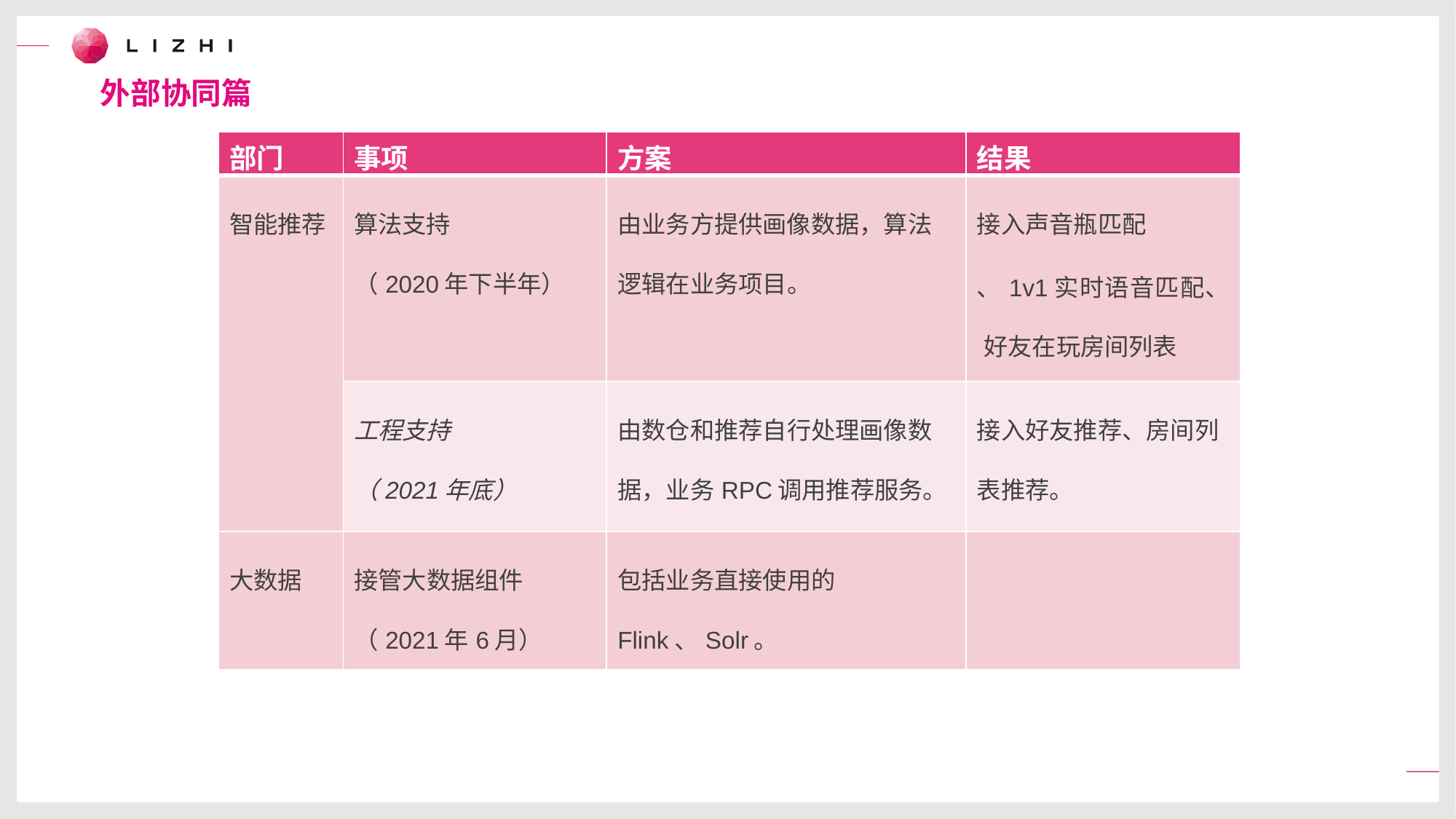

外部协同篇
| 部门 | 事项 | 方案 | 结果 |
| --- | --- | --- | --- |
| 智能推荐 | 算法支持 （2020年下半年） | 由业务方提供画像数据，算法逻辑在业务项目。 | 接入声音瓶匹配 、1v1实时语音匹配、好友在玩房间列表 |
|  | 工程支持 （2021年底） | 由数仓和推荐自行处理画像数据，业务RPC调用推荐服务。 | 接入好友推荐、房间列表推荐。 |
| 大数据 | 接管大数据组件 （2021年6月） | 包括业务直接使用的Flink、Solr。 |  |